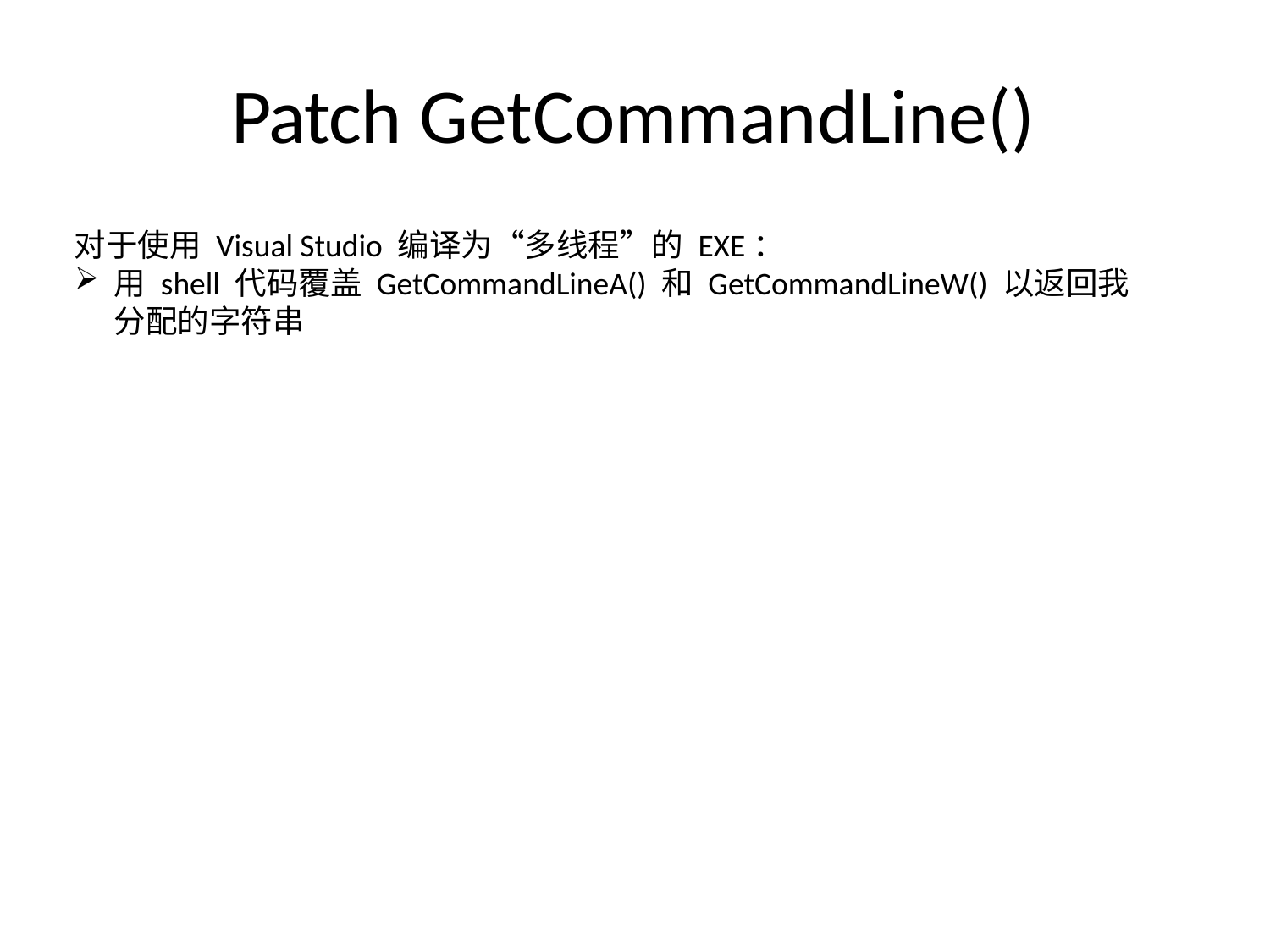

# Patch GetCommandLine()
对于使用 Visual Studio 编译为“多线程”的 EXE：
用 shell 代码覆盖 GetCommandLineA() 和 GetCommandLineW() 以返回我分配的字符串